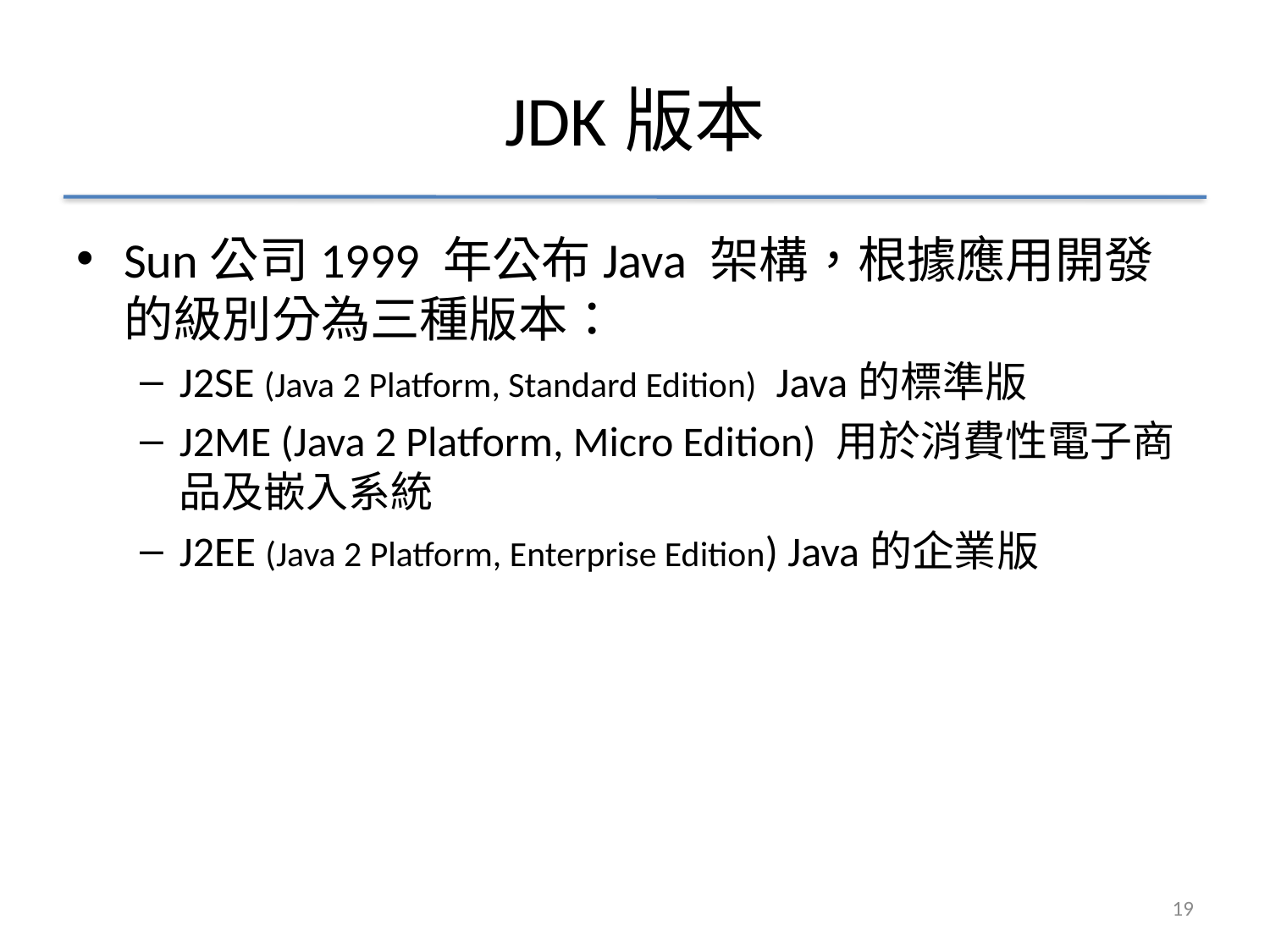

# JDK版本
Sun公司1999 年公布Java 架構，根據應用開發的級別分為三種版本：
J2SE (Java 2 Platform, Standard Edition)  Java的標準版
J2ME (Java 2 Platform, Micro Edition) 用於消費性電子商品及嵌入系統
J2EE (Java 2 Platform, Enterprise Edition) Java的企業版

19